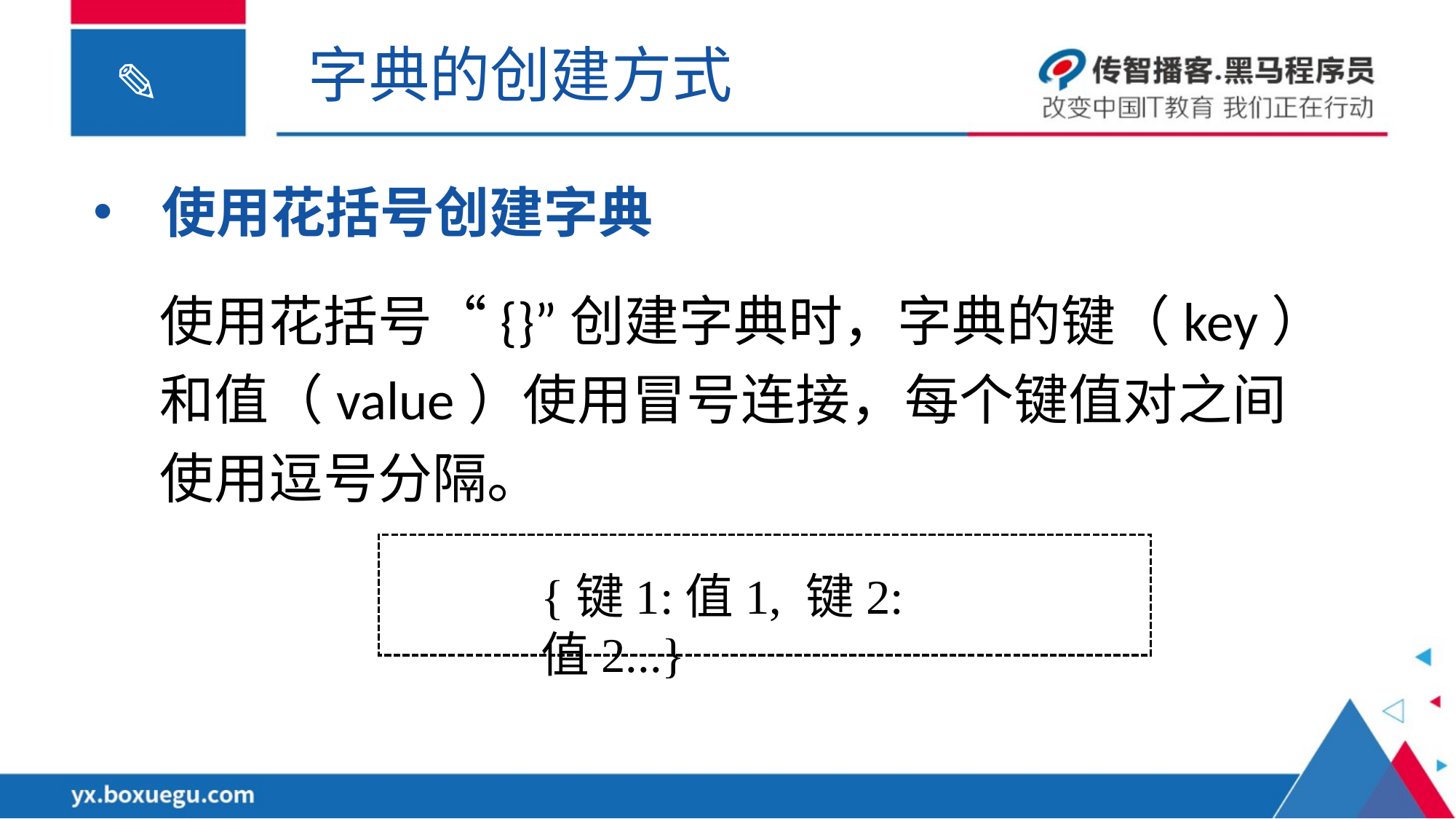

字典的创建方式
使用花括号创建字典
使用花括号“{}”创建字典时，字典的键（key）和值（value）使用冒号连接，每个键值对之间使用逗号分隔。

{键1:值1, 键2:值2...}